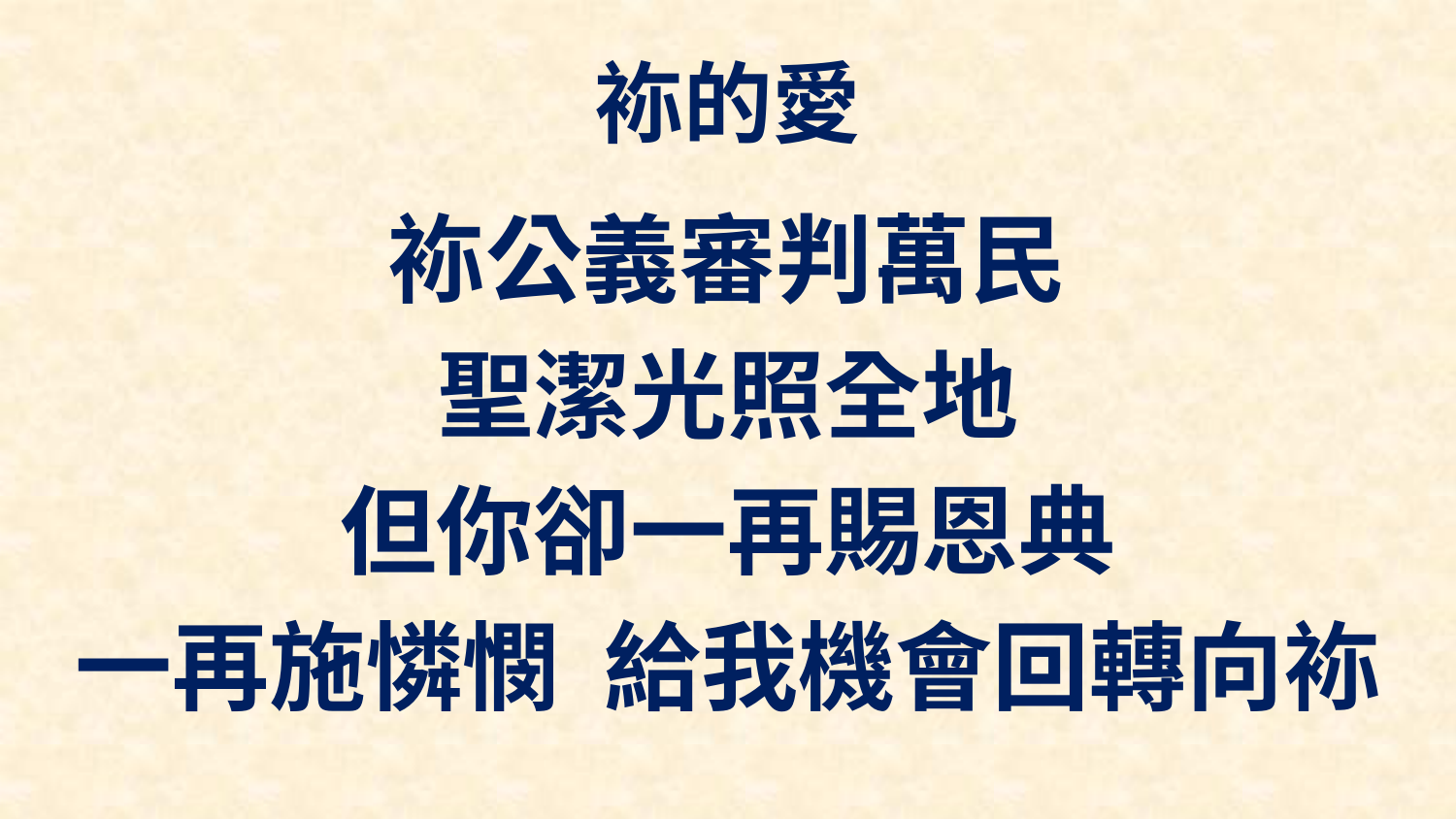

# 袮的愛
袮公義審判萬民
聖潔光照全地
但你卻一再賜恩典
一再施憐憫  給我機會回轉向袮